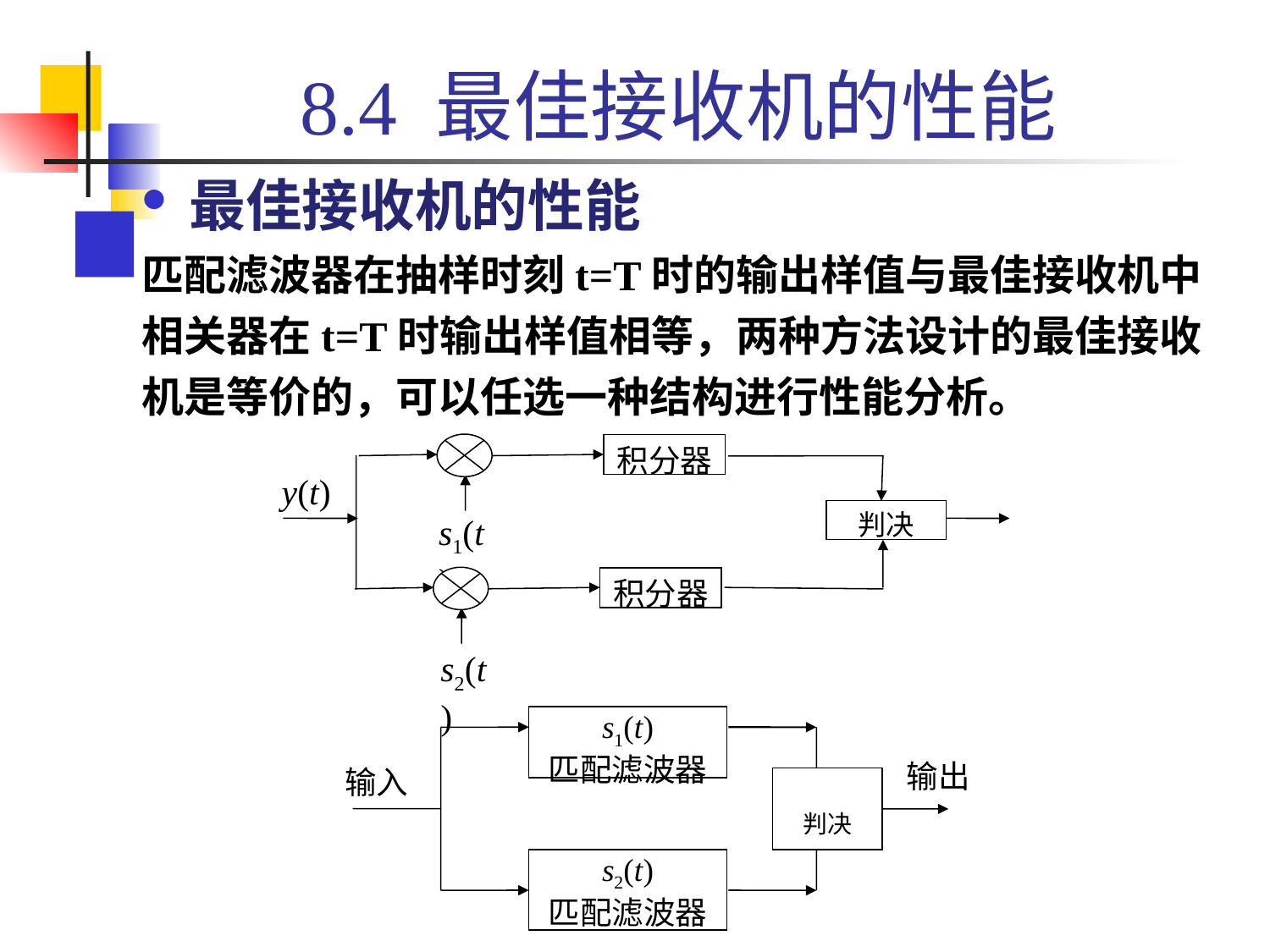

# 8.4 最佳接收机的性能
最佳接收机的性能
匹配滤波器在抽样时刻t=T时的输出样值与最佳接收机中相关器在t=T时输出样值相等，两种方法设计的最佳接收机是等价的，可以任选一种结构进行性能分析。

积分器

y(t)
判决

s1(t)

积分器

s2(t)
s1(t)
匹配滤波器

判决

s2(t)
匹配滤波器

输出
输入
46